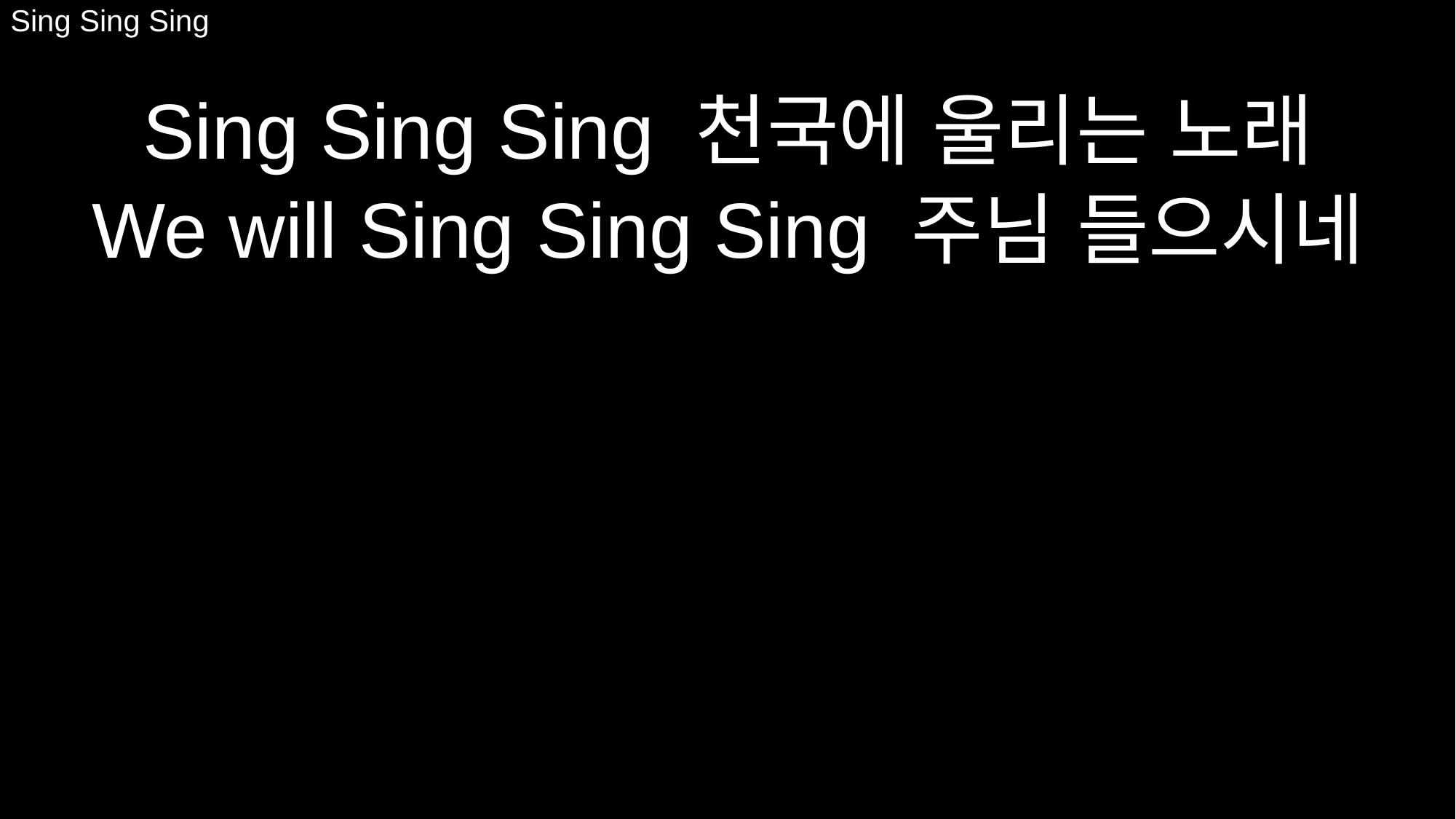

Sing Sing Sing 천국에 울리는 노래
We will Sing Sing Sing 주님 들으시네

# Sing Sing Sing